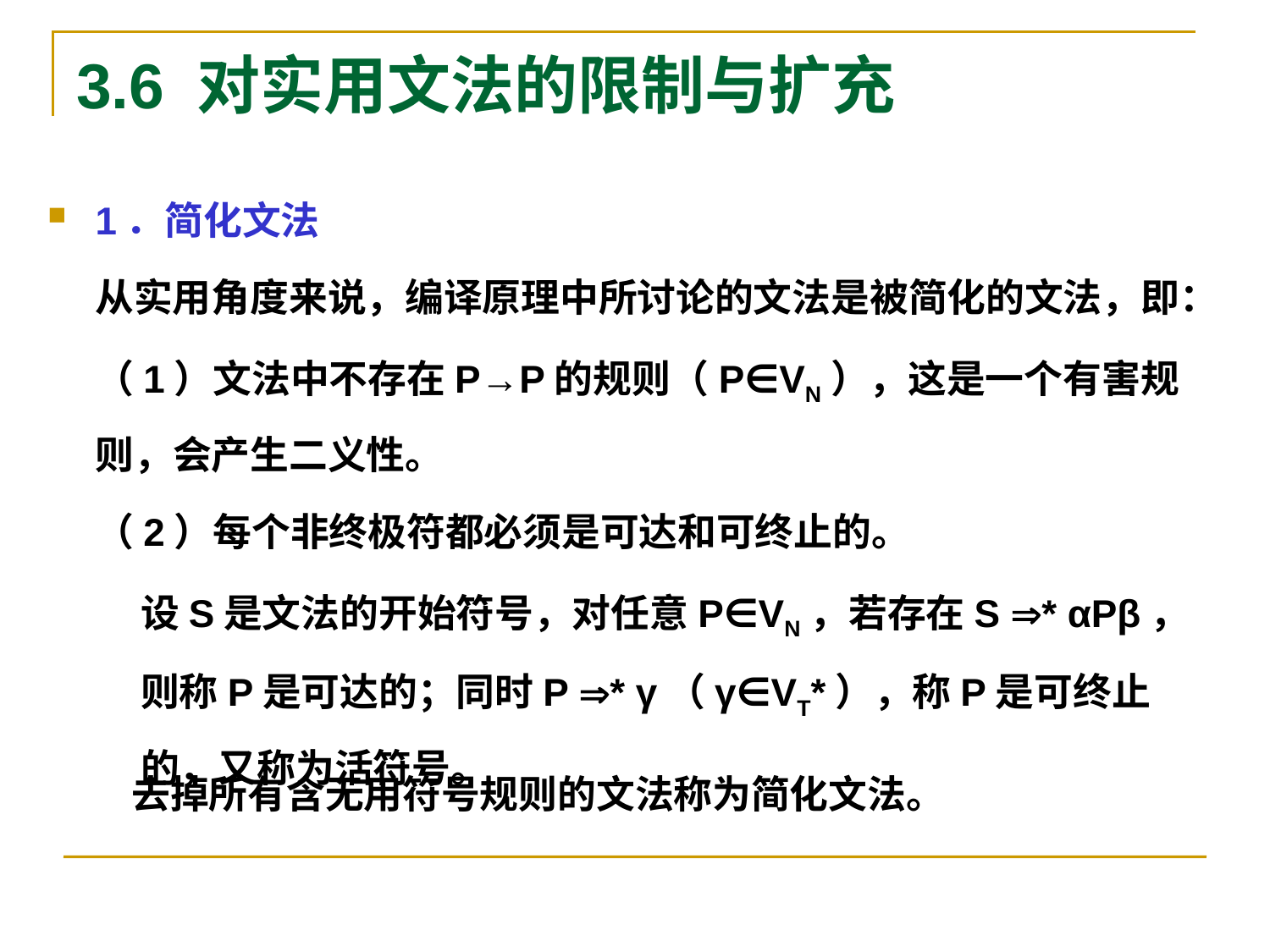

# 3.6 对实用文法的限制与扩充
1．简化文法
	从实用角度来说，编译原理中所讨论的文法是被简化的文法，即：
（1）文法中不存在P→P的规则（P∈VN），这是一个有害规则，会产生二义性。
（2）每个非终极符都必须是可达和可终止的。
设S是文法的开始符号，对任意P∈VN，若存在S ⇒* αPβ，则称P是可达的；同时P ⇒* γ（γ∈VT*），称P是可终止的，又称为活符号。

去掉所有含无用符号规则的文法称为简化文法。

117